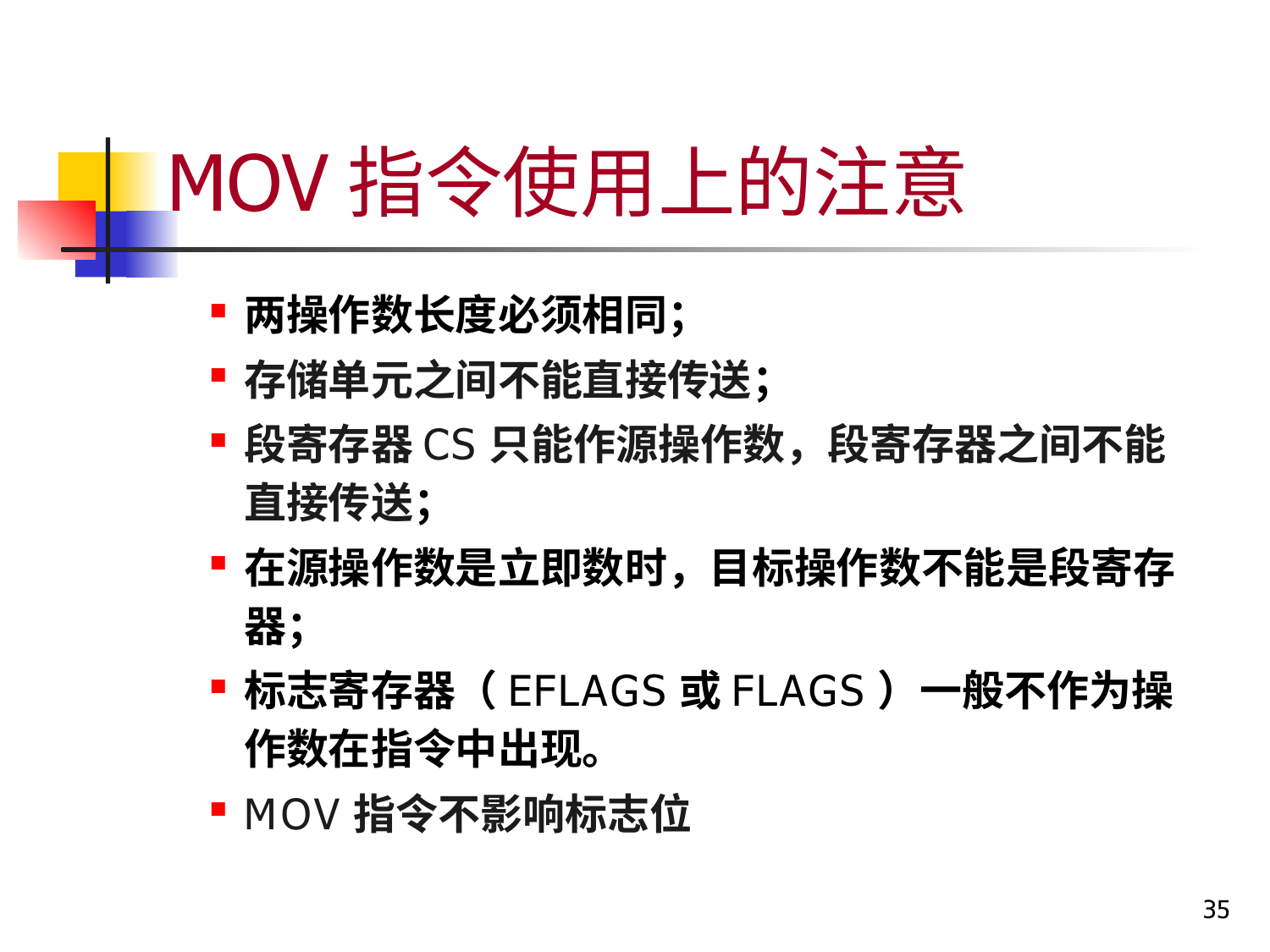

# MOV指令使用上的注意
两操作数长度必须相同；
存储单元之间不能直接传送；
段寄存器CS只能作源操作数，段寄存器之间不能直接传送；
在源操作数是立即数时，目标操作数不能是段寄存器；
标志寄存器（EFLAGS或FLAGS）一般不作为操作数在指令中出现。
MOV指令不影响标志位
35